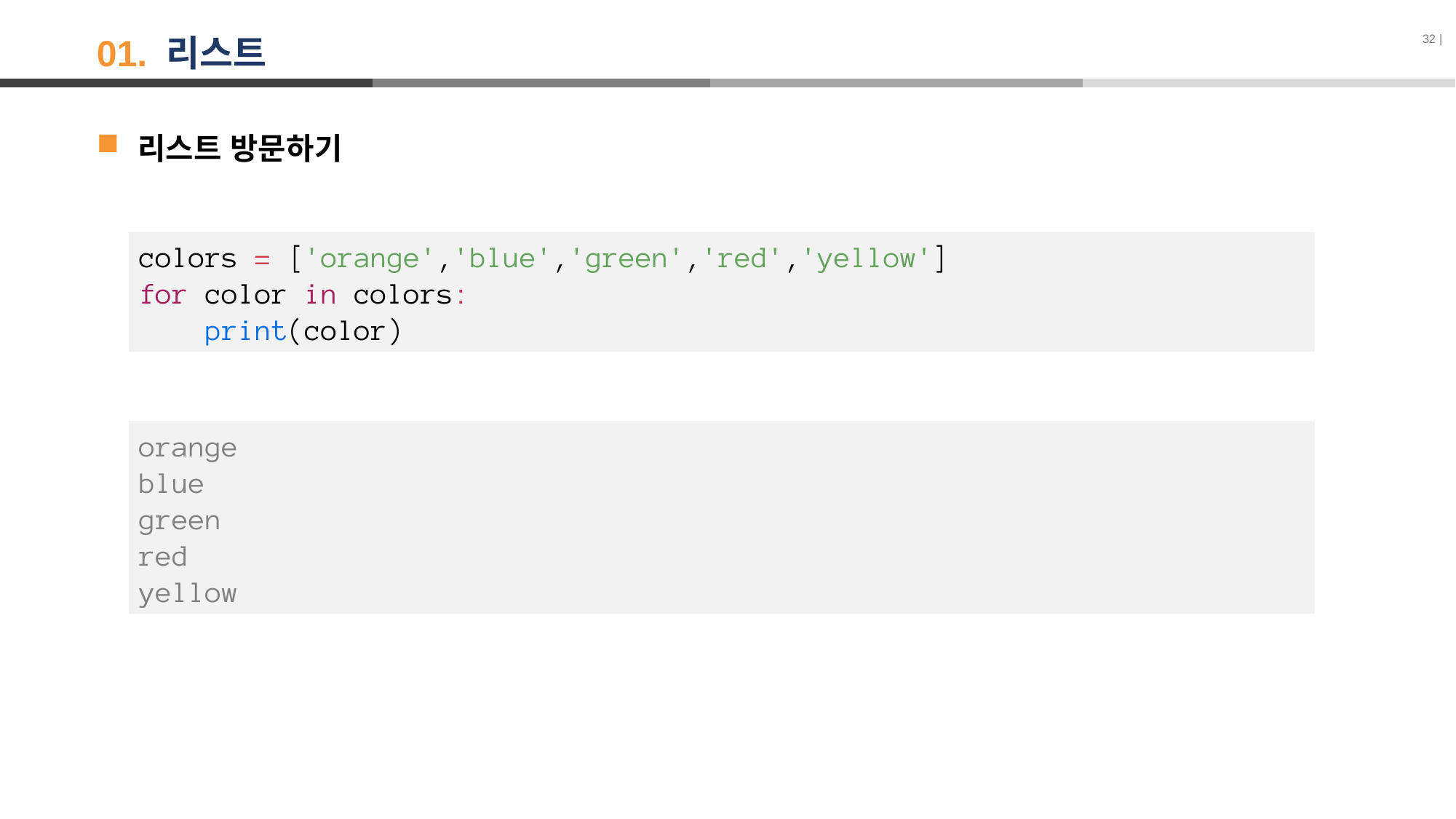

32 |
# 01. 리스트
리스트 방문하기
colors = ['orange','blue','green','red','yellow']
for color in colors:
    print(color)
orange
blue
green
red
yellow